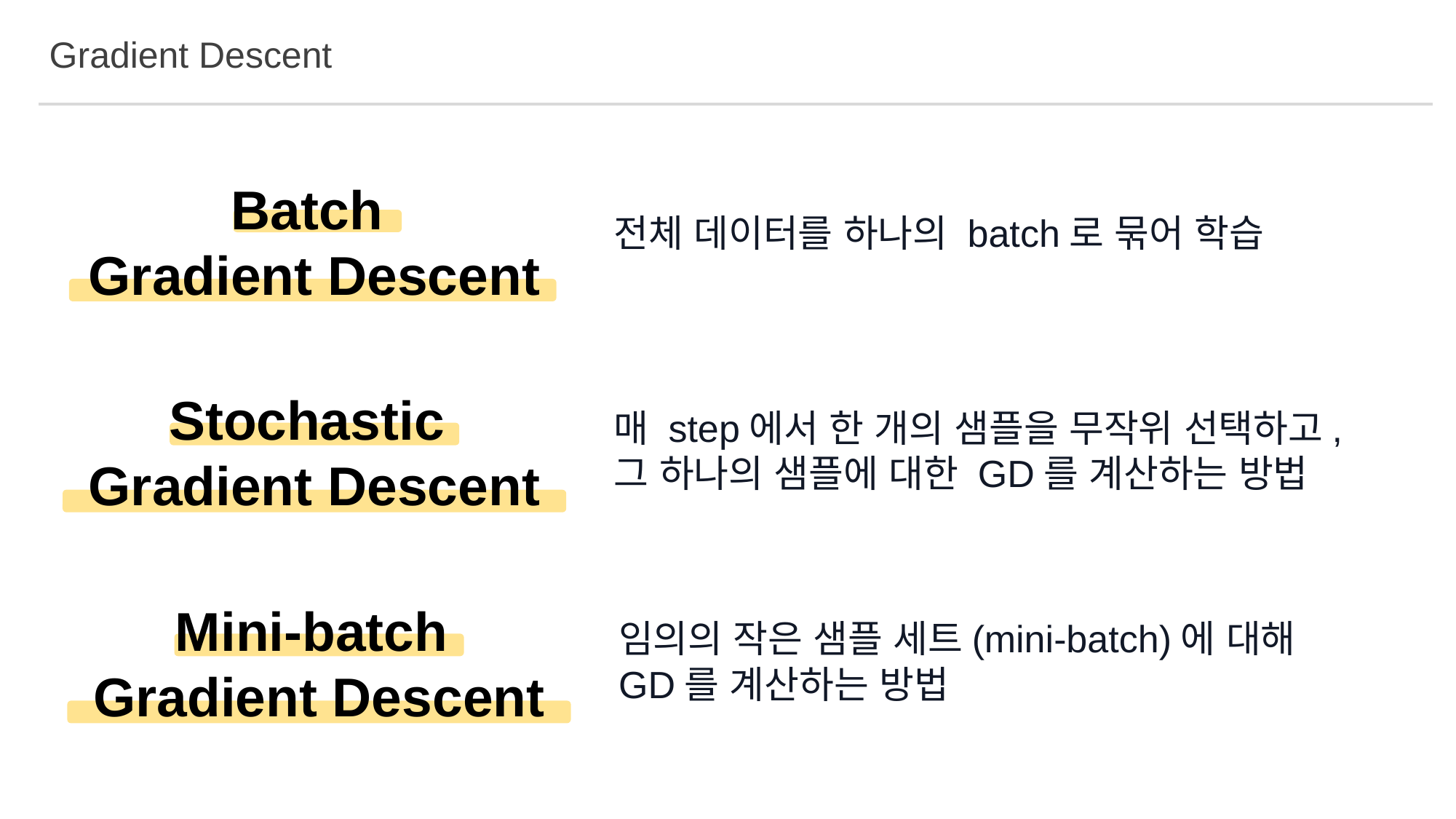

Gradient Descent
Batch
Gradient Descent
전체 데이터를 하나의 batch로 묶어 학습

Stochastic
Gradient Descent
매 step에서 한 개의 샘플을 무작위 선택하고,
그 하나의 샘플에 대한 GD를 계산하는 방법

Mini-batch
Gradient Descent
임의의 작은 샘플 세트(mini-batch)에 대해
GD를 계산하는 방법